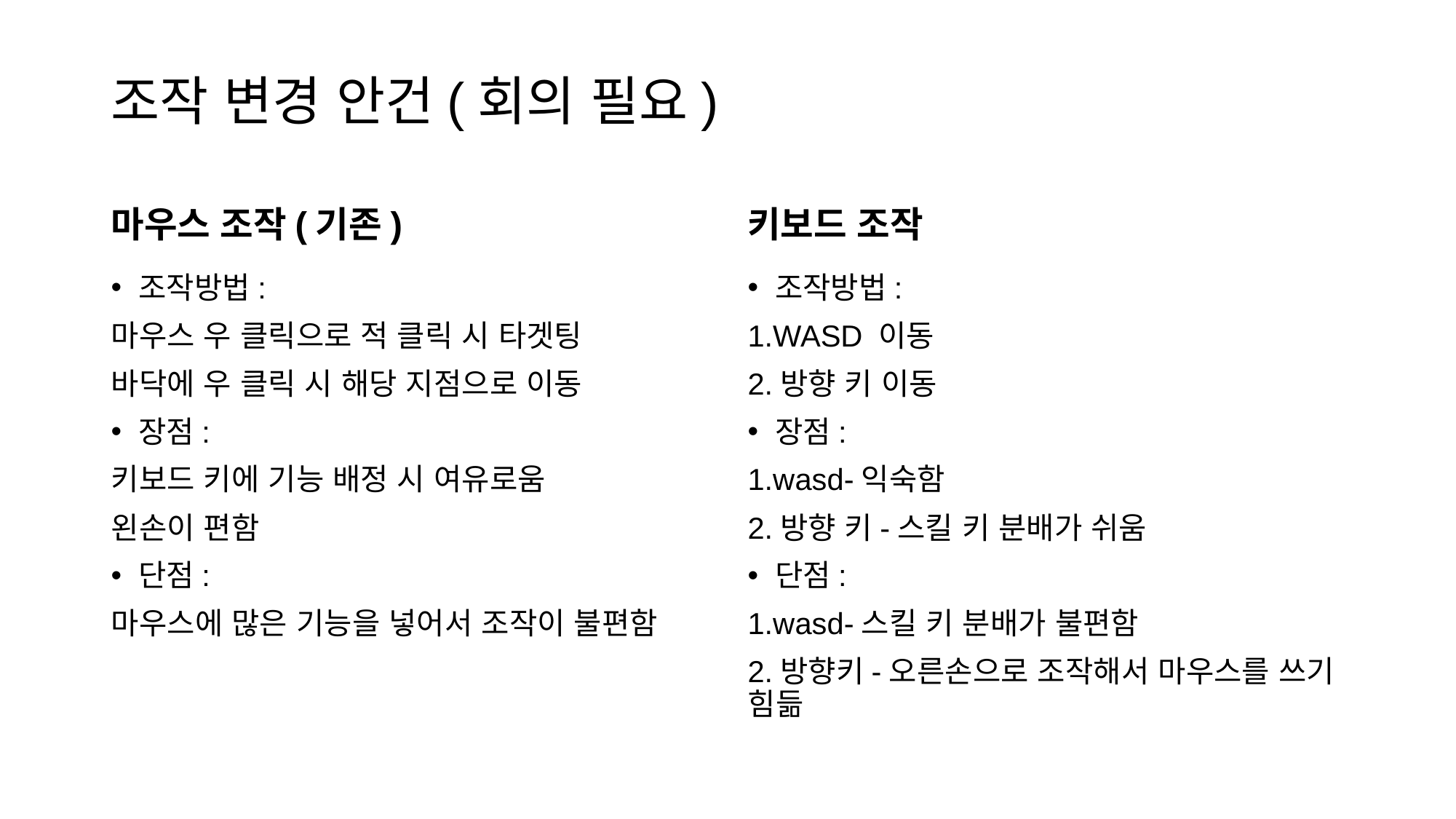

# 조작 변경 안건(회의 필요)
마우스 조작(기존)
키보드 조작
조작방법:
마우스 우 클릭으로 적 클릭 시 타겟팅
바닥에 우 클릭 시 해당 지점으로 이동
장점:
키보드 키에 기능 배정 시 여유로움
왼손이 편함
단점:
마우스에 많은 기능을 넣어서 조작이 불편함
조작방법:
1.WASD 이동
2.방향 키 이동
장점:
1.wasd-익숙함
2.방향 키-스킬 키 분배가 쉬움
단점:
1.wasd-스킬 키 분배가 불편함
2.방향키-오른손으로 조작해서 마우스를 쓰기 힘듦